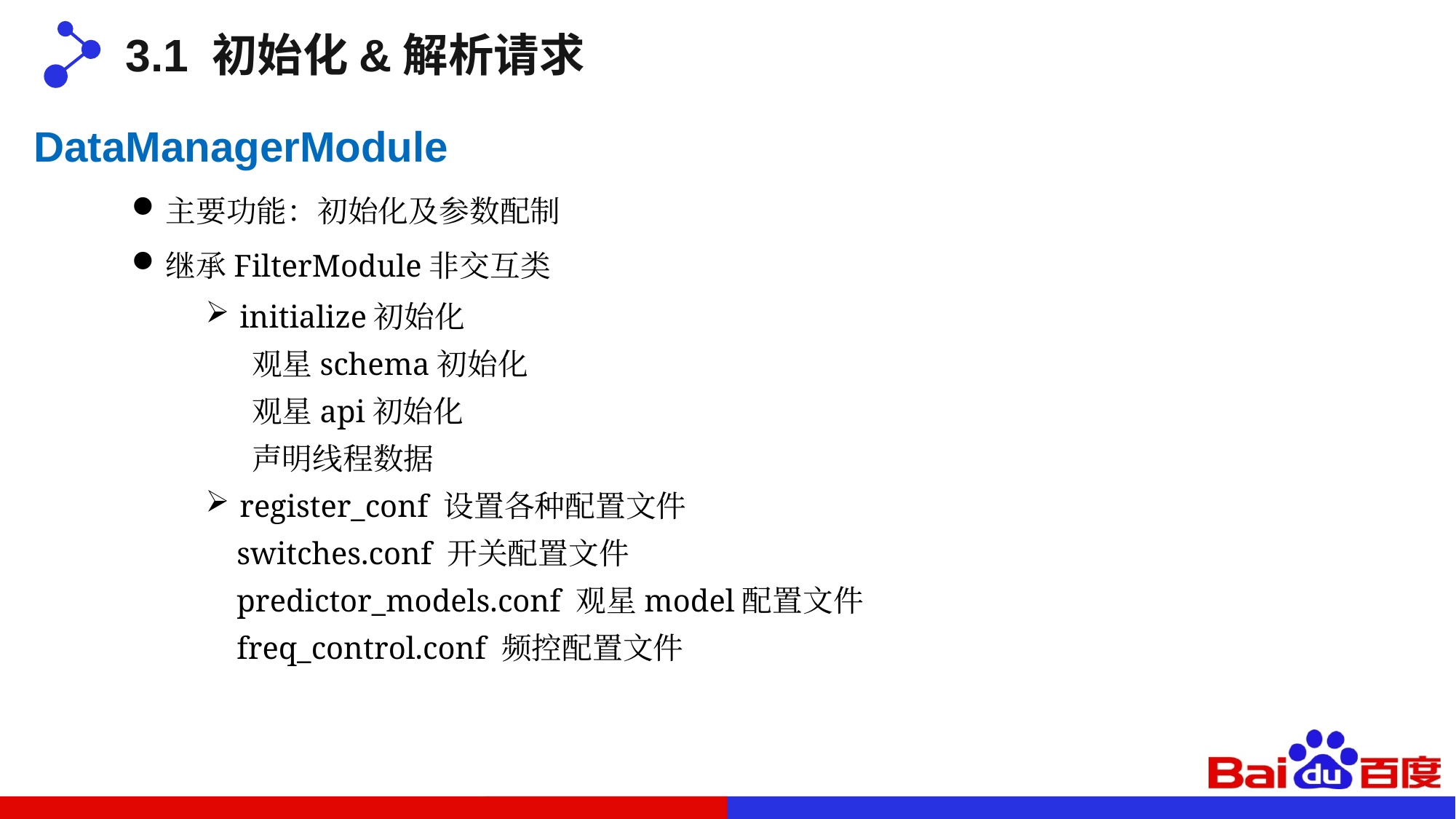

3.1 初始化&解析请求
DataManagerModule
主要功能：初始化及参数配制
继承FilterModule非交互类
initialize初始化
     观星schema初始化
     观星api初始化
     声明线程数据
register_conf 设置各种配置文件
    switches.conf 开关配置文件
    predictor_models.conf 观星model配置文件
    freq_control.conf 频控配置文件